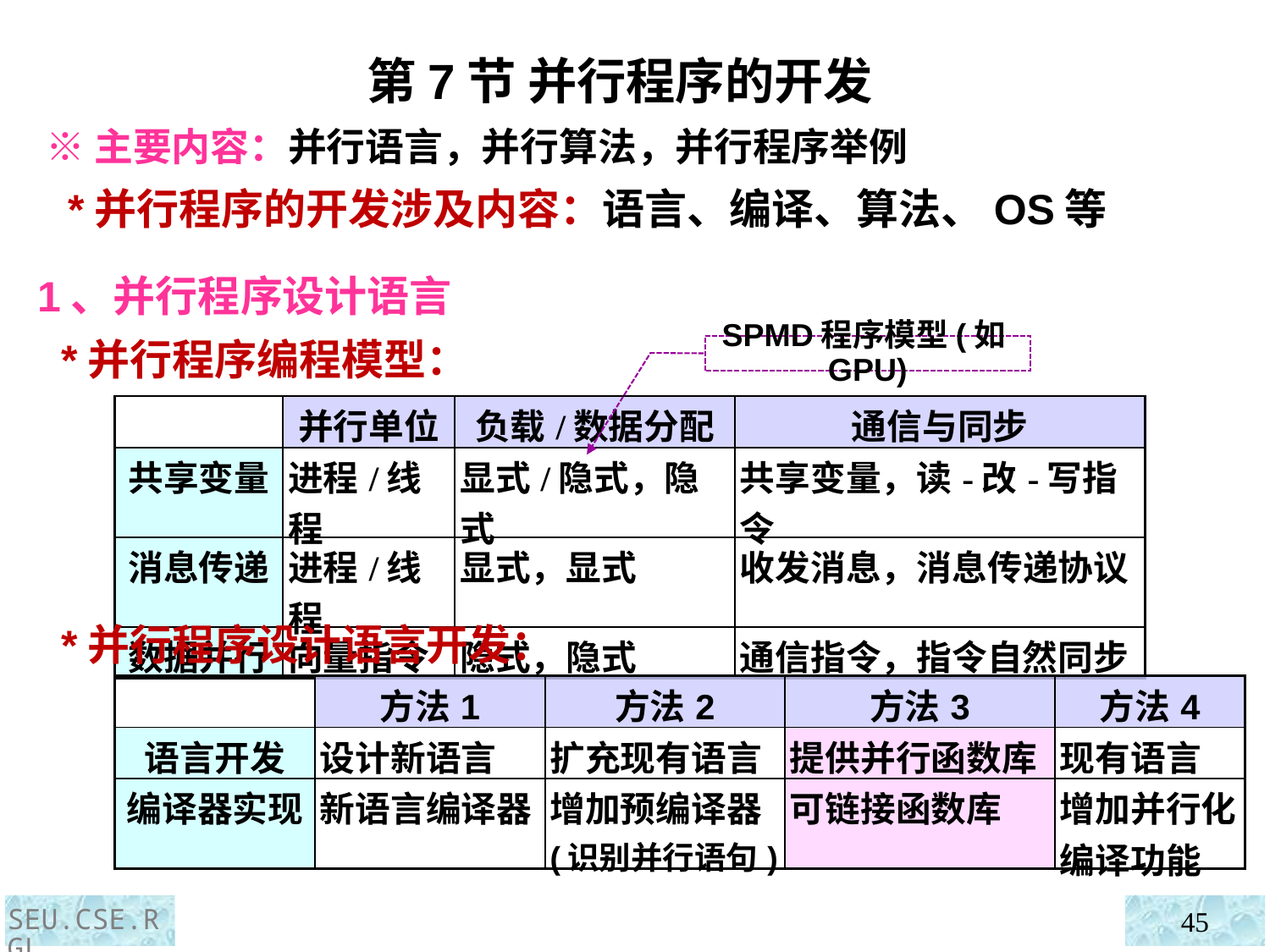

第7节 并行程序的开发
 ※主要内容：并行语言，并行算法，并行程序举例
  *并行程序的开发涉及内容：语言、编译、算法、OS等
1、并行程序设计语言
  *并行程序编程模型：

  *并行程序设计语言开发：
SPMD程序模型(如GPU)
|  | 并行单位 | 负载/数据分配 | 通信与同步 |
| --- | --- | --- | --- |
| 共享变量 | 进程/线程 | 显式/隐式，隐式 | 共享变量，读-改-写指令 |
| 消息传递 | 进程/线程 | 显式，显式 | 收发消息，消息传递协议 |
| 数据并行 | 向量指令 | 隐式，隐式 | 通信指令，指令自然同步 |
|  | 方法1 | 方法2 | 方法3 | 方法4 |
| --- | --- | --- | --- | --- |
| 语言开发 | 设计新语言 | 扩充现有语言 | 提供并行函数库 | 现有语言 |
| 编译器实现 | 新语言编译器 | 增加预编译器 (识别并行语句) | 可链接函数库 | 增加并行化编译功能 |
SEU.CSE.RGL
45